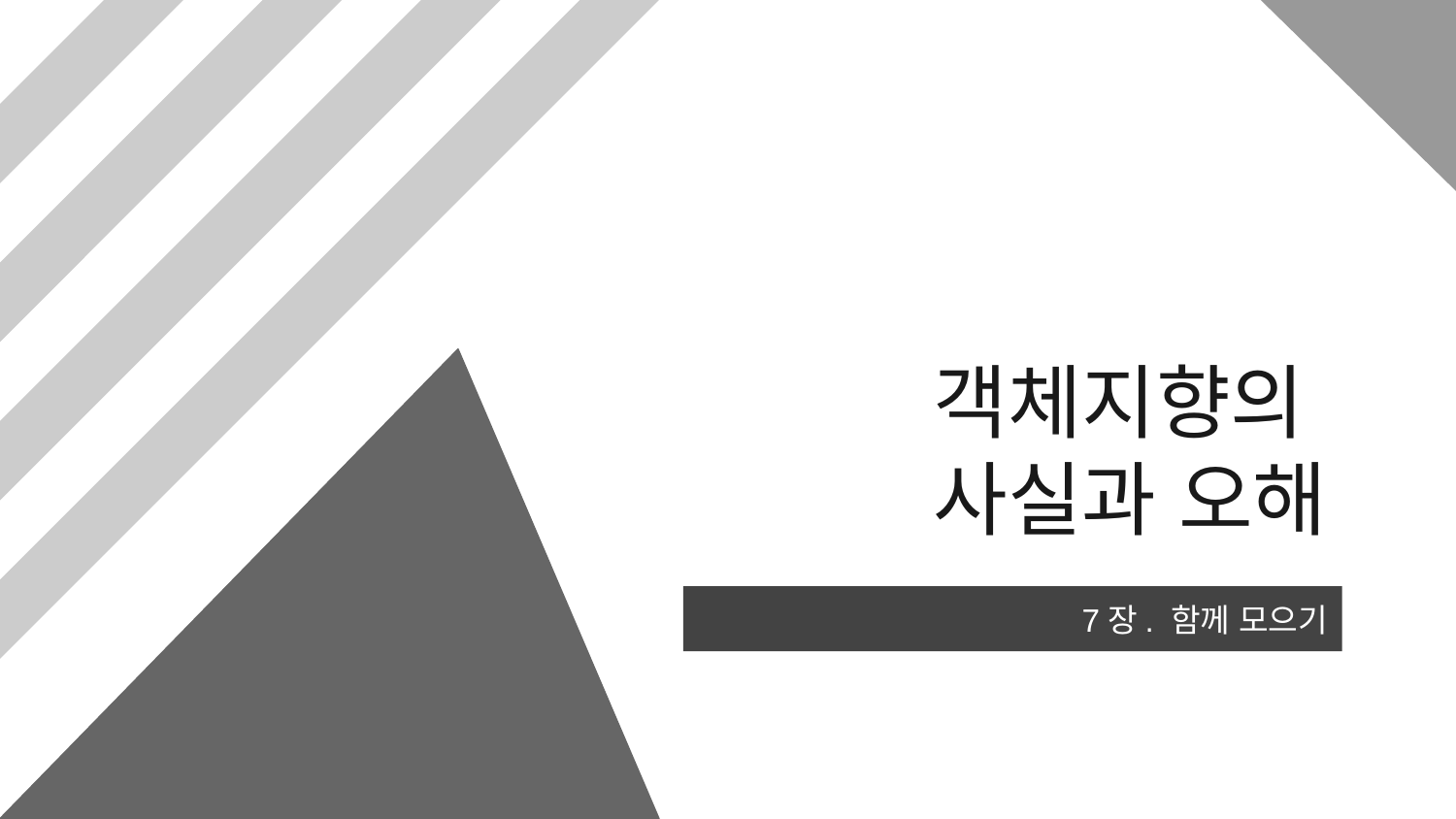

# 객체지향의 사실과 오해
7장. 함께 모으기